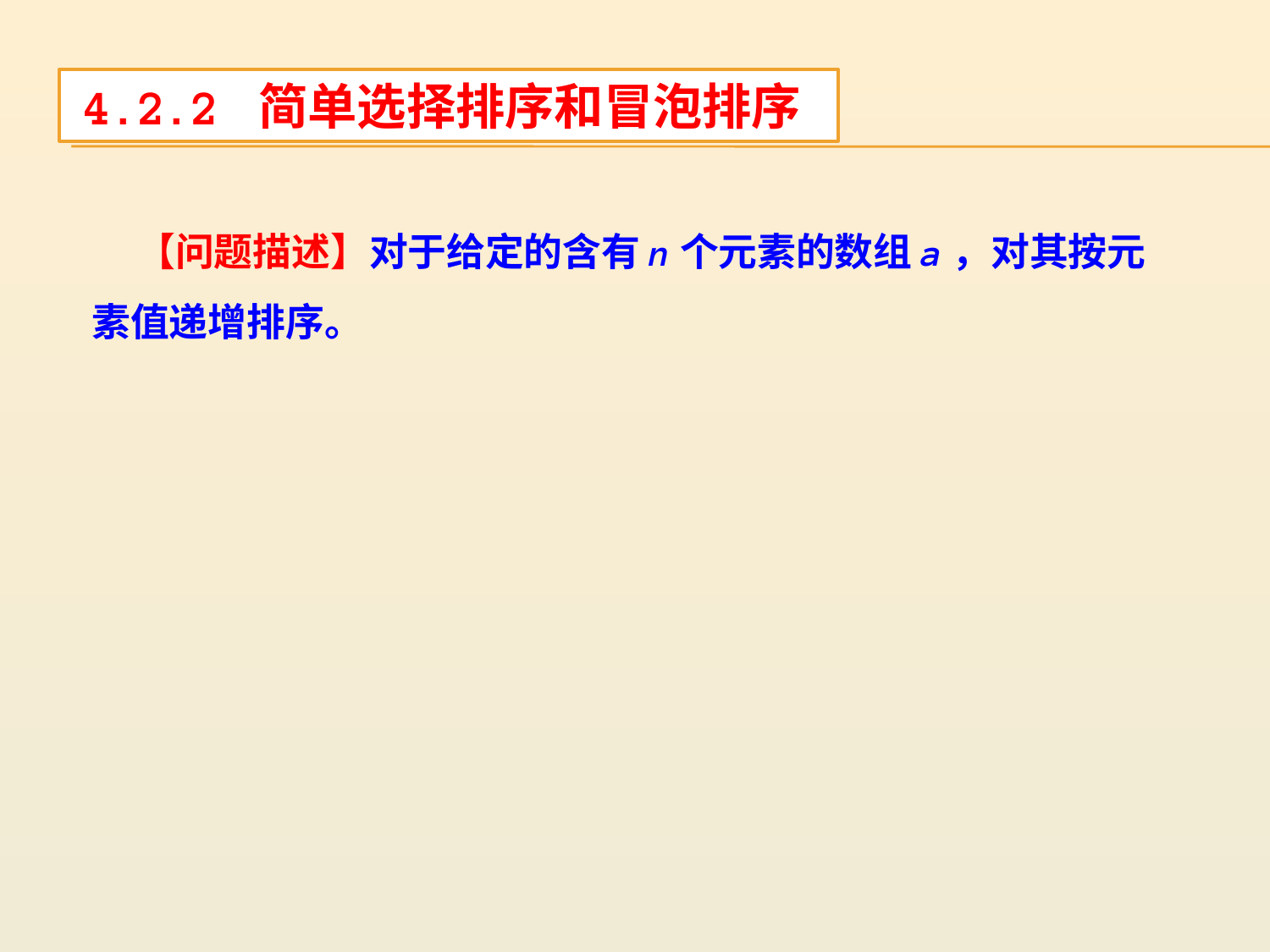

4.2.2 简单选择排序和冒泡排序
    【问题描述】对于给定的含有n个元素的数组a，对其按元素值递增排序。